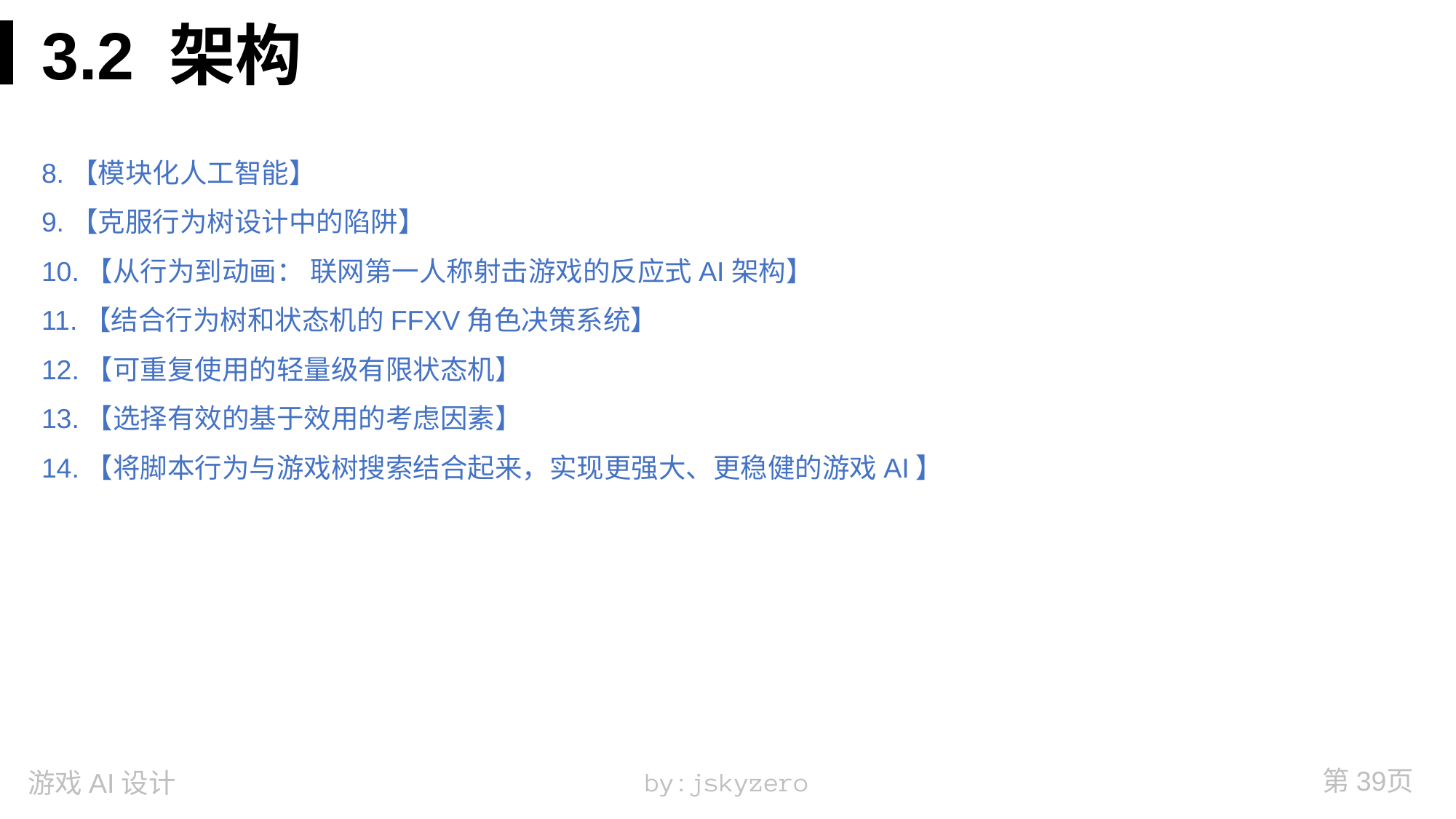

# 3.2 架构
8.【模块化人工智能】
9.【克服行为树设计中的陷阱】
10.【从行为到动画： 联网第一人称射击游戏的反应式AI架构】
11.【结合行为树和状态机的FFXV角色决策系统】
12.【可重复使用的轻量级有限状态机】
13.【选择有效的基于效用的考虑因素】
14.【将脚本行为与游戏树搜索结合起来，实现更强大、更稳健的游戏AI】